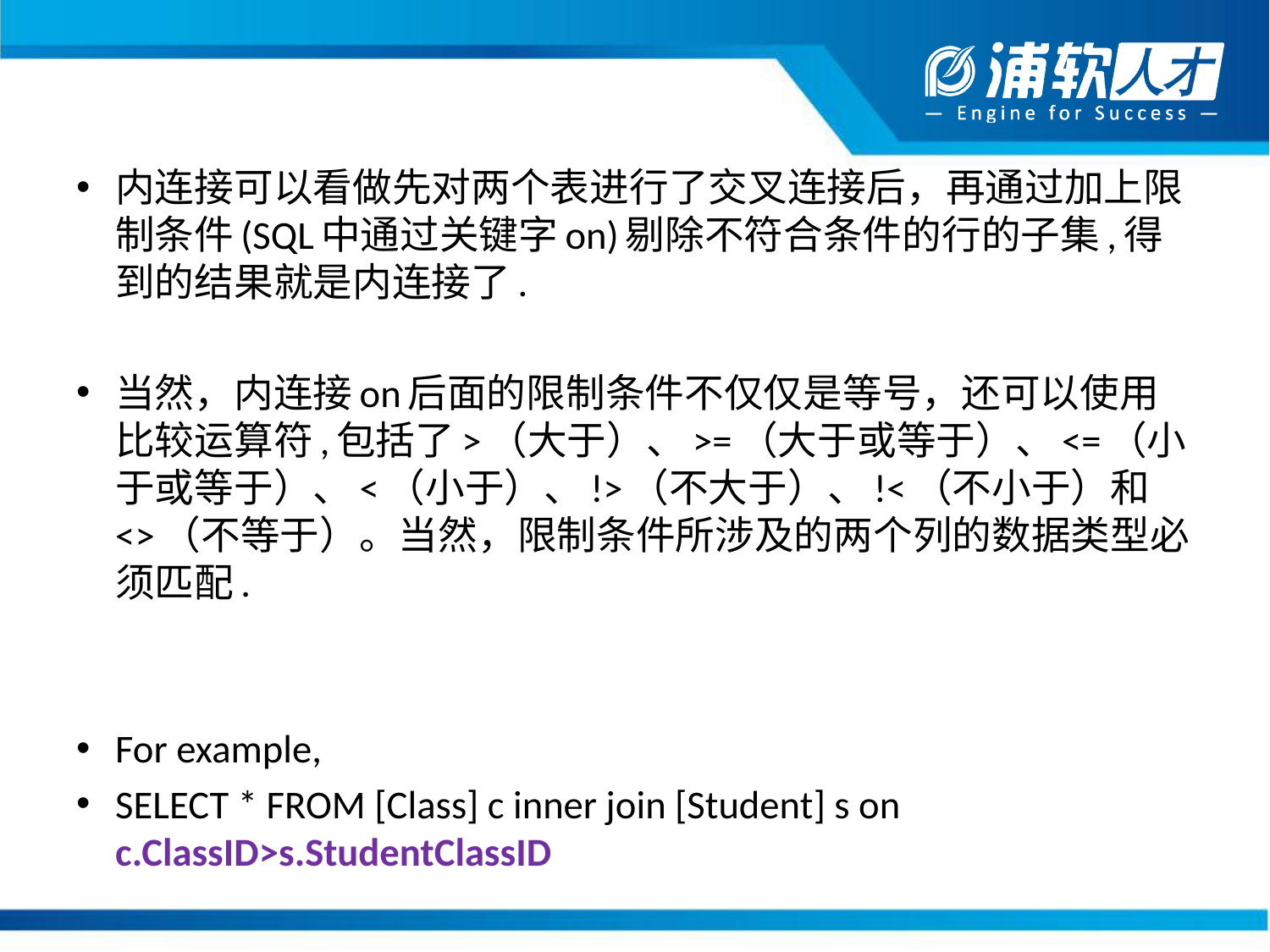

内连接可以看做先对两个表进行了交叉连接后，再通过加上限制条件(SQL中通过关键字on)剔除不符合条件的行的子集,得到的结果就是内连接了.

当然，内连接on后面的限制条件不仅仅是等号，还可以使用比较运算符,包括了>（大于）、>=（大于或等于）、<=（小于或等于）、<（小于）、!>（不大于）、!<（不小于）和<>（不等于）。当然，限制条件所涉及的两个列的数据类型必须匹配.

For example,
SELECT * FROM [Class] c inner join [Student] s on c.ClassID>s.StudentClassID